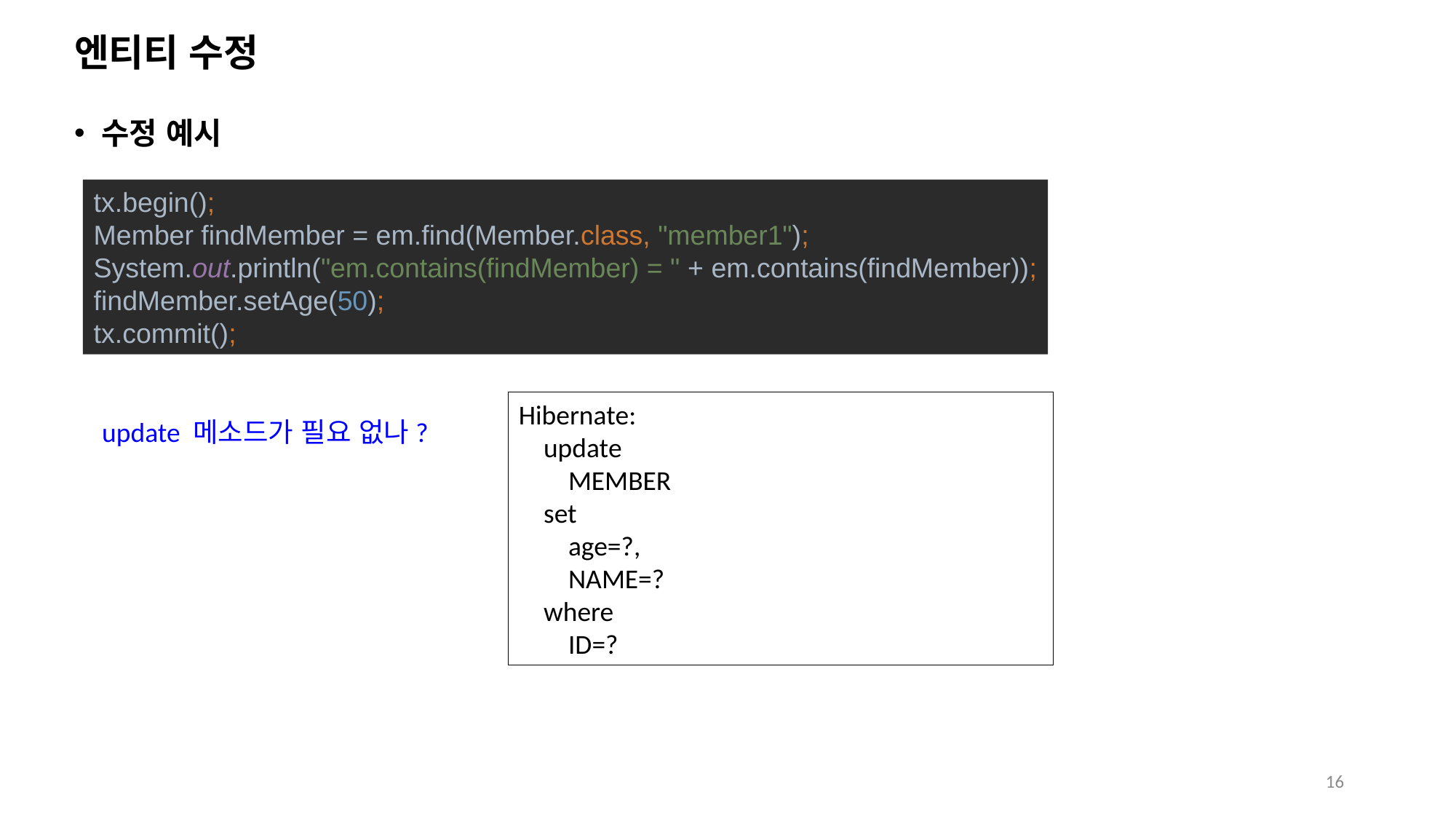

# 엔티티 수정
수정 예시
tx.begin();
Member findMember = em.find(Member.class, "member1");
System.out.println("em.contains(findMember) = " + em.contains(findMember));
findMember.setAge(50);
tx.commit();
Hibernate:
    update
        MEMBER
    set
        age=?,
        NAME=?
    where
        ID=?
update 메소드가 필요 없나?
16